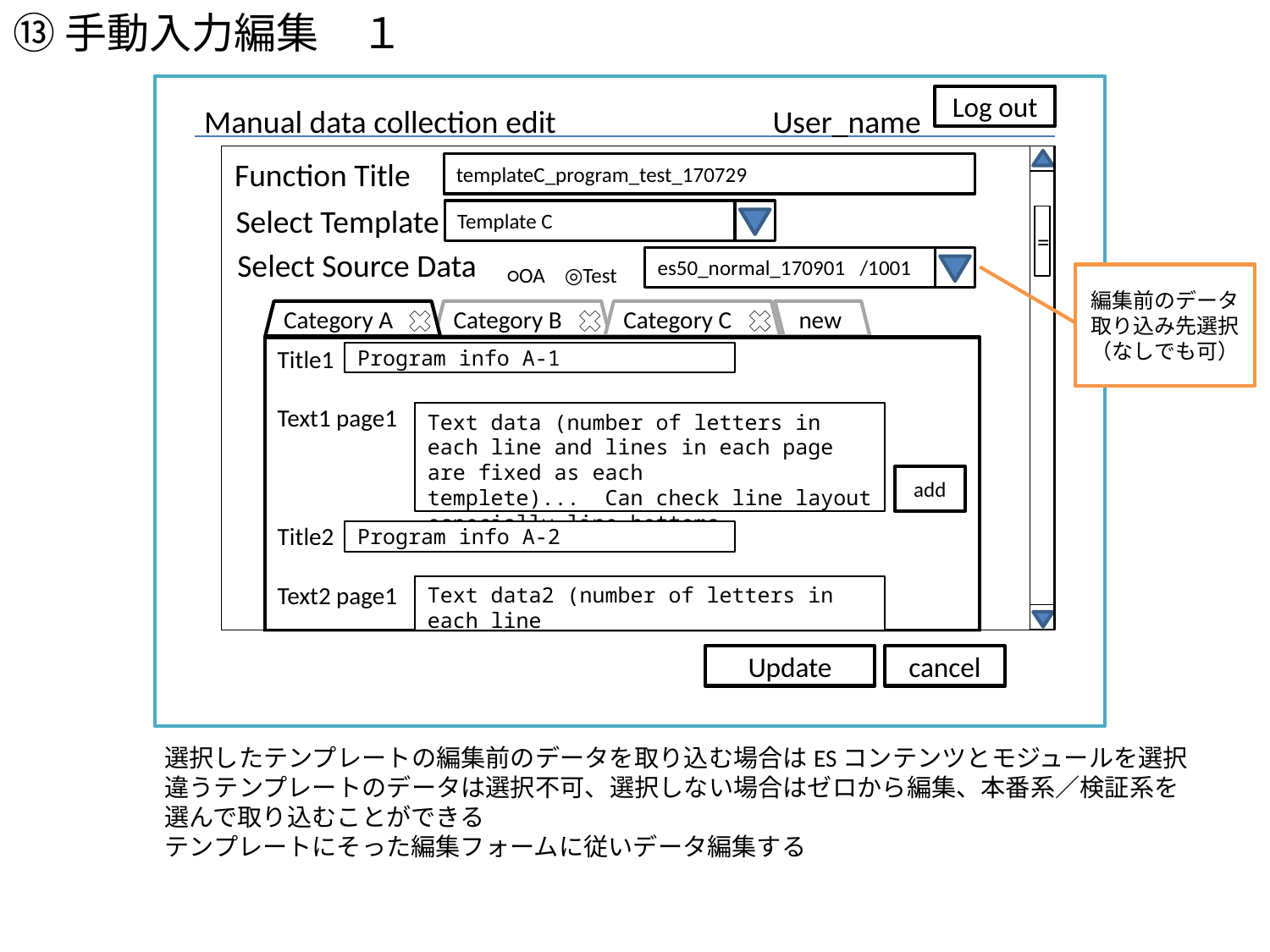

⑬手動入力編集　１

Manual data collection edit
User_name
Log out

 Function Title

templateC_program_test_170729

 Select Template
Template C

=

○OA    ◎Test
Select Source Data
es50_normal_170901   /1001

編集前のデータ取り込み先選択（なしでも可）
Category A
Category B
Category C
new

Title1

Text1 page1

Title2

Text2 page1

Program info A-1
Text data (number of letters in each line and lines in each page are fixed as each
templete)...  Can check line layout especially line bottoms.
add
Program info A-2
Text data2 (number of letters in each line

cancel
Update
選択したテンプレートの編集前のデータを取り込む場合はESコンテンツとモジュールを選択
違うテンプレートのデータは選択不可、選択しない場合はゼロから編集、本番系／検証系を選んで取り込むことができる
テンプレートにそった編集フォームに従いデータ編集する